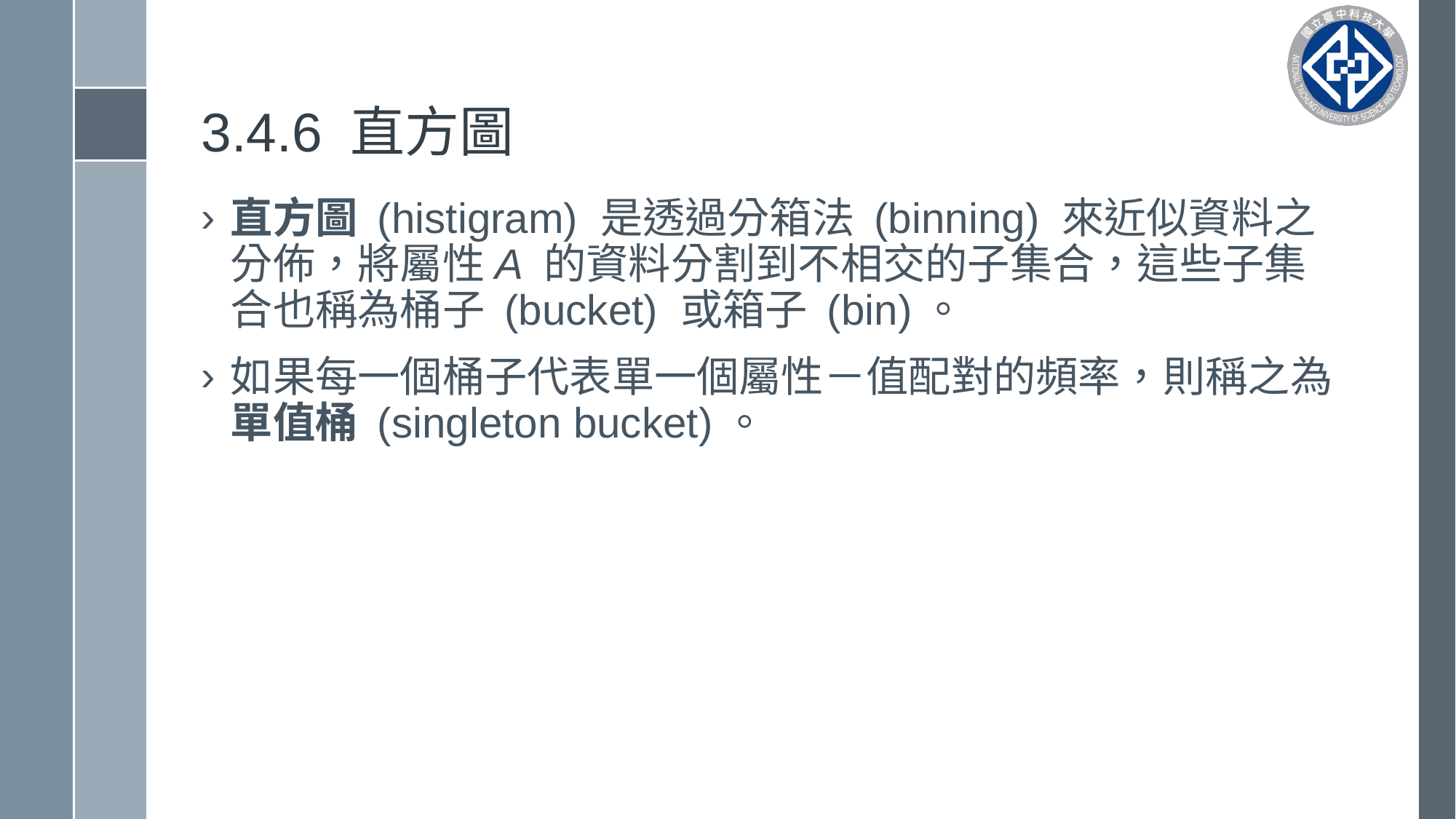

# 3.4.6 直方圖
直方圖 (histigram) 是透過分箱法 (binning) 來近似資料之分佈，將屬性A 的資料分割到不相交的子集合，這些子集合也稱為桶子 (bucket) 或箱子 (bin)。
如果每一個桶子代表單一個屬性－值配對的頻率，則稱之為單值桶 (singleton bucket)。